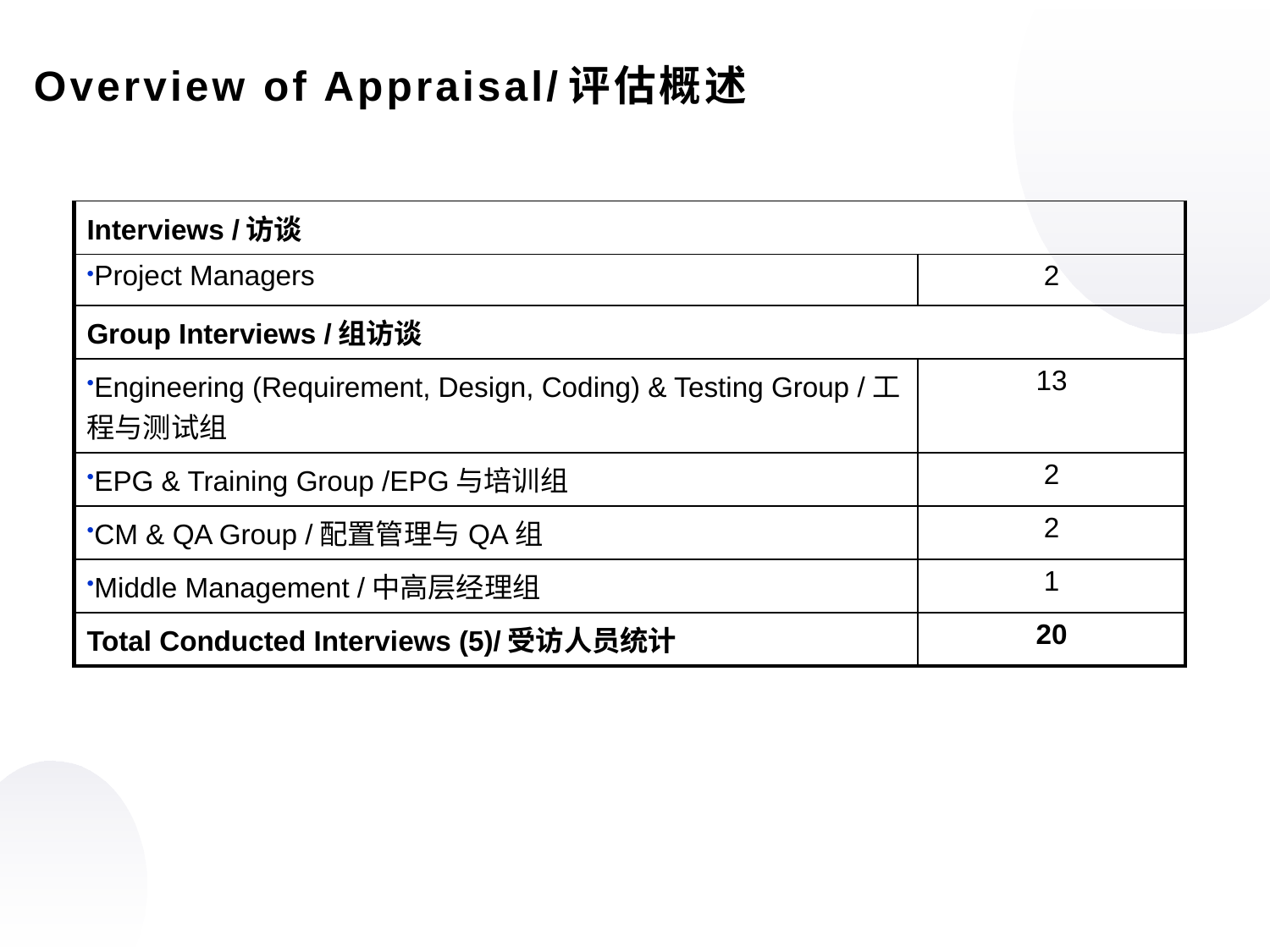

Overview of Appraisal/评估概述
| Interviews /访谈 |  |
| --- | --- |
| Project Managers | 2 |
| Group Interviews /组访谈 |  |
| Engineering (Requirement, Design, Coding) & Testing Group /工程与测试组 | 13 |
| EPG & Training Group /EPG与培训组 | 2 |
| CM & QA Group /配置管理与QA组 | 2 |
| Middle Management /中高层经理组 | 1 |
| Total Conducted Interviews (5)/受访人员统计 | 20 |